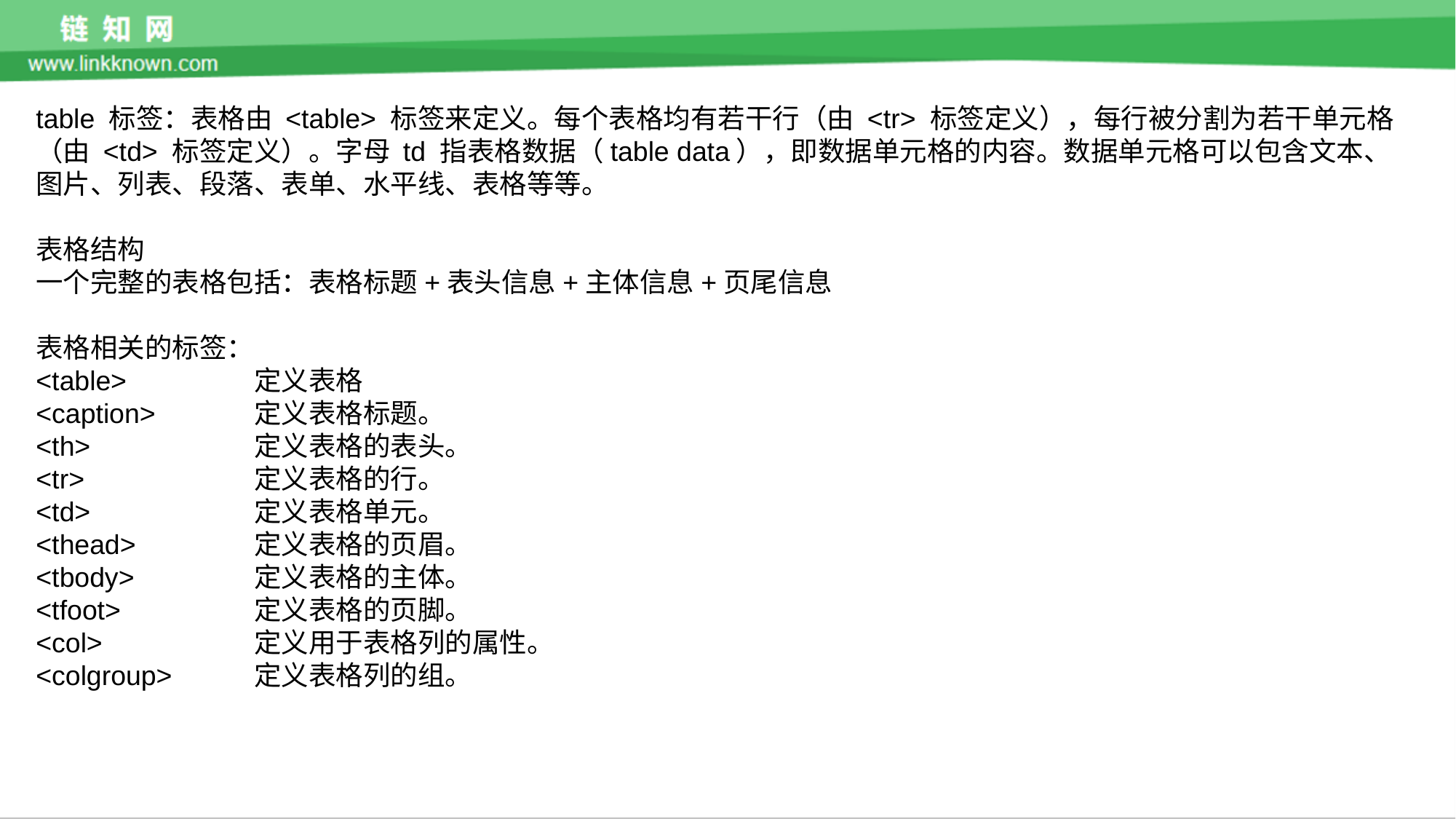

table 标签：表格由 <table> 标签来定义。每个表格均有若干行（由 <tr> 标签定义），每行被分割为若干单元格（由 <td> 标签定义）。字母 td 指表格数据（table data），即数据单元格的内容。数据单元格可以包含文本、图片、列表、段落、表单、水平线、表格等等。

表格结构
一个完整的表格包括：表格标题+表头信息+主体信息+页尾信息

表格相关的标签：
<table>		定义表格
<caption>	定义表格标题。
<th>		定义表格的表头。
<tr>		定义表格的行。
<td>		定义表格单元。
<thead>		定义表格的页眉。
<tbody>		定义表格的主体。
<tfoot>		定义表格的页脚。
<col>		定义用于表格列的属性。
<colgroup>	定义表格列的组。